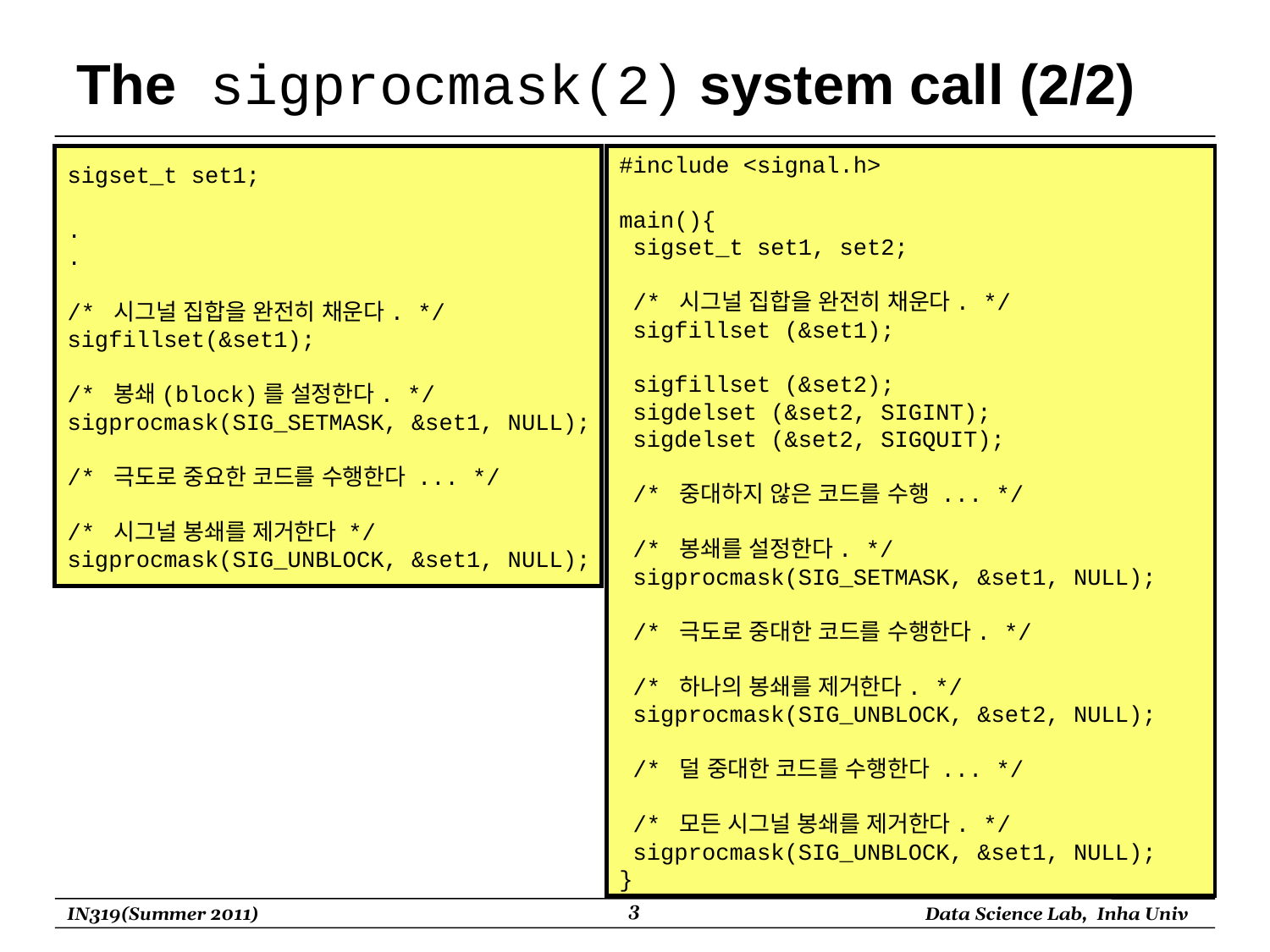

# The sigprocmask(2) system call (2/2)
sigset_t set1;

.
.

/* 시그널 집합을 완전히 채운다. */
sigfillset(&set1);

/* 봉쇄(block)를 설정한다. */
sigprocmask(SIG_SETMASK, &set1, NULL);

/* 극도로 중요한 코드를 수행한다 ... */

/* 시그널 봉쇄를 제거한다 */
sigprocmask(SIG_UNBLOCK, &set1, NULL);

#include <signal.h>

main(){
 sigset_t set1, set2;

 /* 시그널 집합을 완전히 채운다. */
 sigfillset (&set1);

 sigfillset (&set2);
 sigdelset (&set2, SIGINT);
 sigdelset (&set2, SIGQUIT);

 /* 중대하지 않은 코드를 수행 ... */

 /* 봉쇄를 설정한다. */
 sigprocmask(SIG_SETMASK, &set1, NULL);

 /* 극도로 중대한 코드를 수행한다. */

 /* 하나의 봉쇄를 제거한다. */
 sigprocmask(SIG_UNBLOCK, &set2, NULL);

 /* 덜 중대한 코드를 수행한다 ... */

 /* 모든 시그널 봉쇄를 제거한다. */
 sigprocmask(SIG_UNBLOCK, &set1, NULL);
}
3